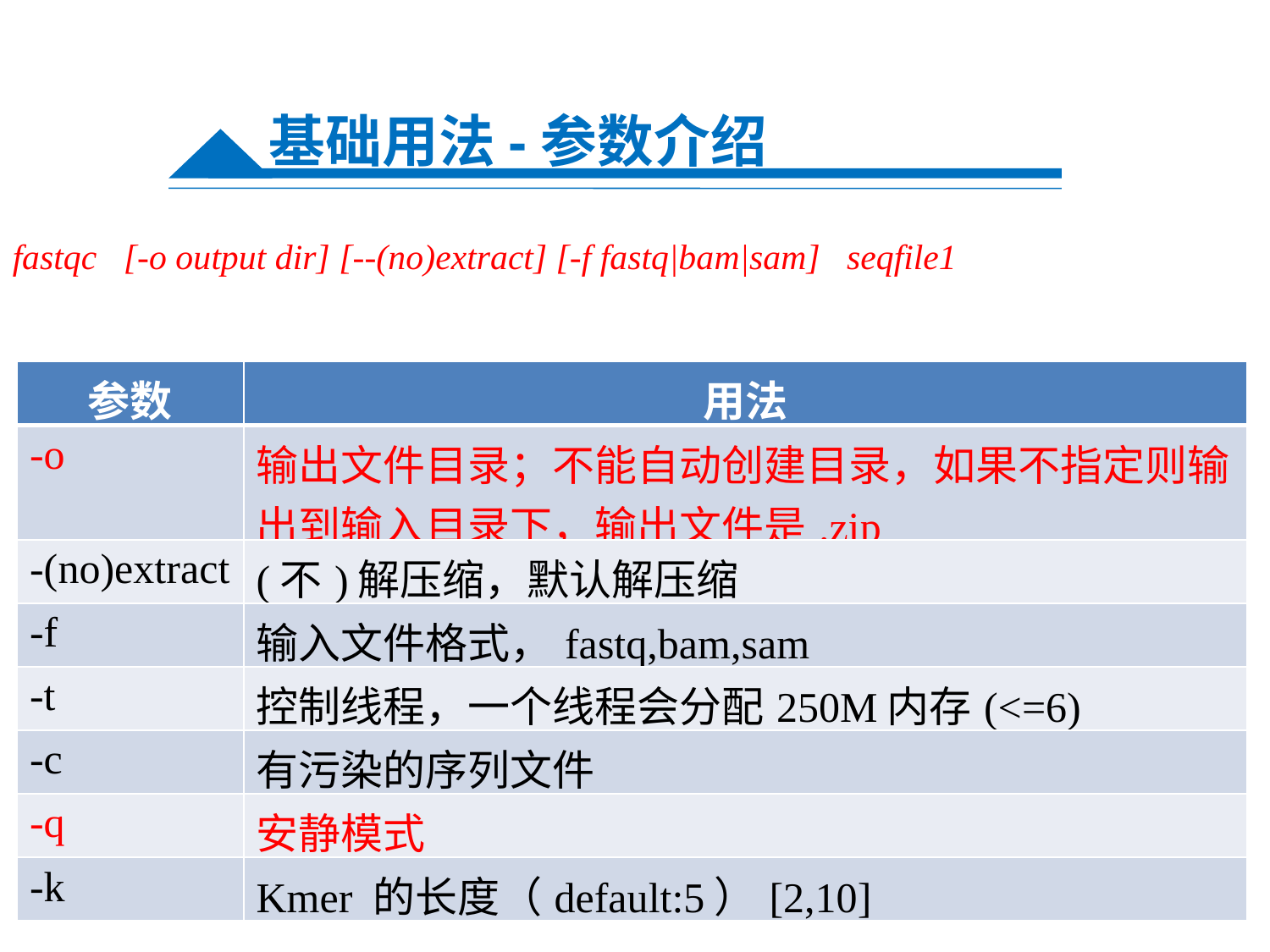

基础用法-参数介绍

fastqc   [-o output dir] [--(no)extract] [-f fastq|bam|sam]   seqfile1
| 参数 | 用法 |
| --- | --- |
| -o | 输出文件目录；不能自动创建目录，如果不指定则输出到输入目录下，输出文件是.zip |
| -(no)extract | (不)解压缩，默认解压缩 |
| -f | 输入文件格式，fastq,bam,sam |
| -t | 控制线程，一个线程会分配250M内存(<=6) |
| -c | 有污染的序列文件 |
| -q | 安静模式 |
| -k | Kmer 的长度（default:5）[2,10] |